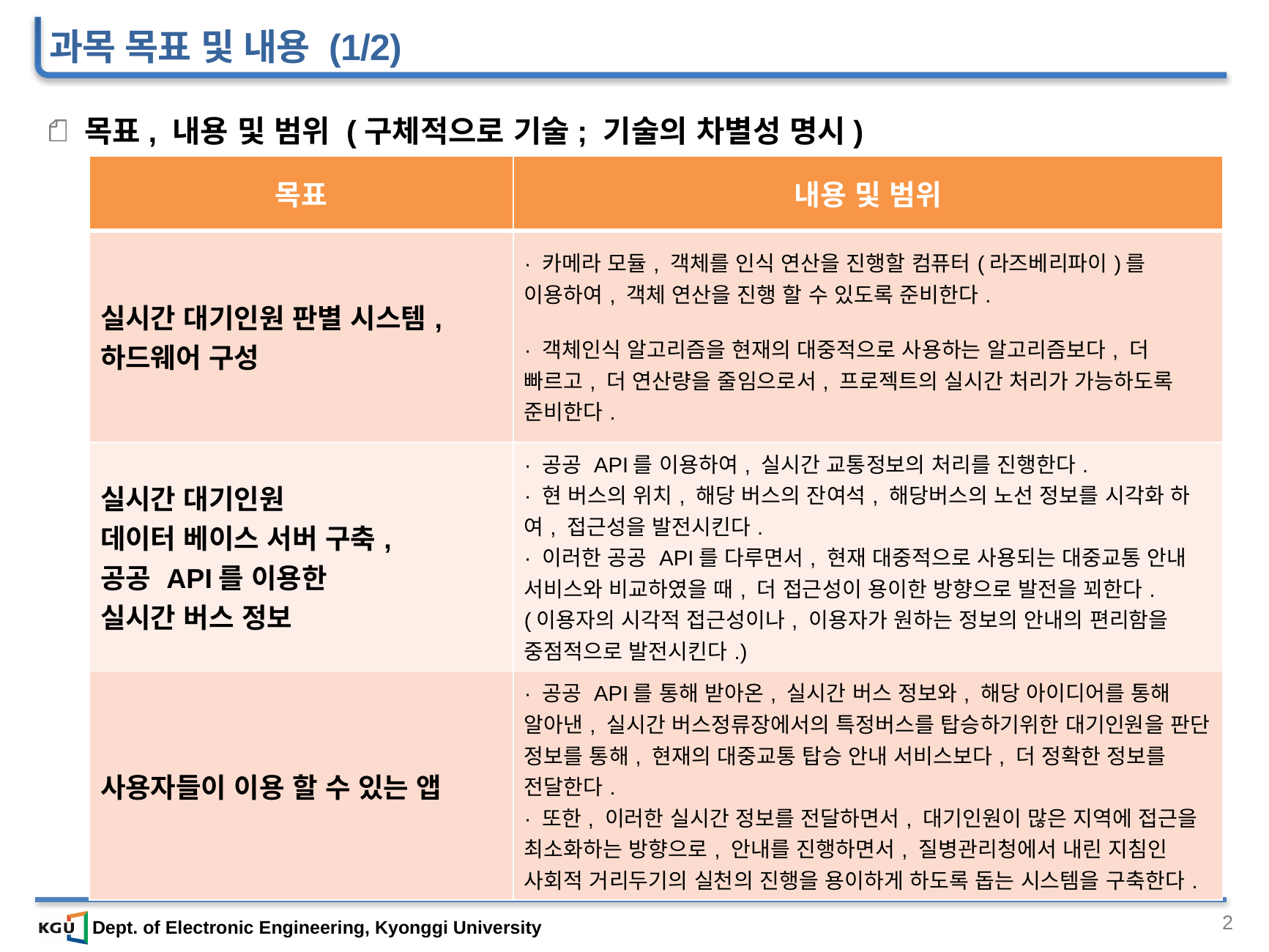

과목 목표 및 내용 (1/2)
목표, 내용 및 범위 (구체적으로 기술; 기술의 차별성 명시)

| 목표 | 내용 및 범위 |
| --- | --- |
| 실시간 대기인원 판별 시스템, 하드웨어 구성 | · 카메라 모듈, 객체를 인식 연산을 진행할 컴퓨터(라즈베리파이)를 이용하여, 객체 연산을 진행 할 수 있도록 준비한다. · 객체인식 알고리즘을 현재의 대중적으로 사용하는 알고리즘보다, 더 빠르고, 더 연산량을 줄임으로서, 프로젝트의 실시간 처리가 가능하도록 준비한다. |
| 실시간 대기인원 데이터 베이스 서버 구축, 공공 API를 이용한 실시간 버스 정보 | · 공공 API를 이용하여, 실시간 교통정보의 처리를 진행한다. · 현 버스의 위치, 해당 버스의 잔여석, 해당버스의 노선 정보를 시각화 하여, 접근성을 발전시킨다. · 이러한 공공 API를 다루면서, 현재 대중적으로 사용되는 대중교통 안내 서비스와 비교하였을 때, 더 접근성이 용이한 방향으로 발전을 꾀한다. (이용자의 시각적 접근성이나, 이용자가 원하는 정보의 안내의 편리함을 중점적으로 발전시킨다.) |
| 사용자들이 이용 할 수 있는 앱 | · 공공 API를 통해 받아온, 실시간 버스 정보와, 해당 아이디어를 통해 알아낸, 실시간 버스정류장에서의 특정버스를 탑승하기위한 대기인원을 판단 정보를 통해, 현재의 대중교통 탑승 안내 서비스보다, 더 정확한 정보를 전달한다. · 또한, 이러한 실시간 정보를 전달하면서, 대기인원이 많은 지역에 접근을 최소화하는 방향으로, 안내를 진행하면서, 질병관리청에서 내린 지침인 사회적 거리두기의 실천의 진행을 용이하게 하도록 돕는 시스템을 구축한다. |